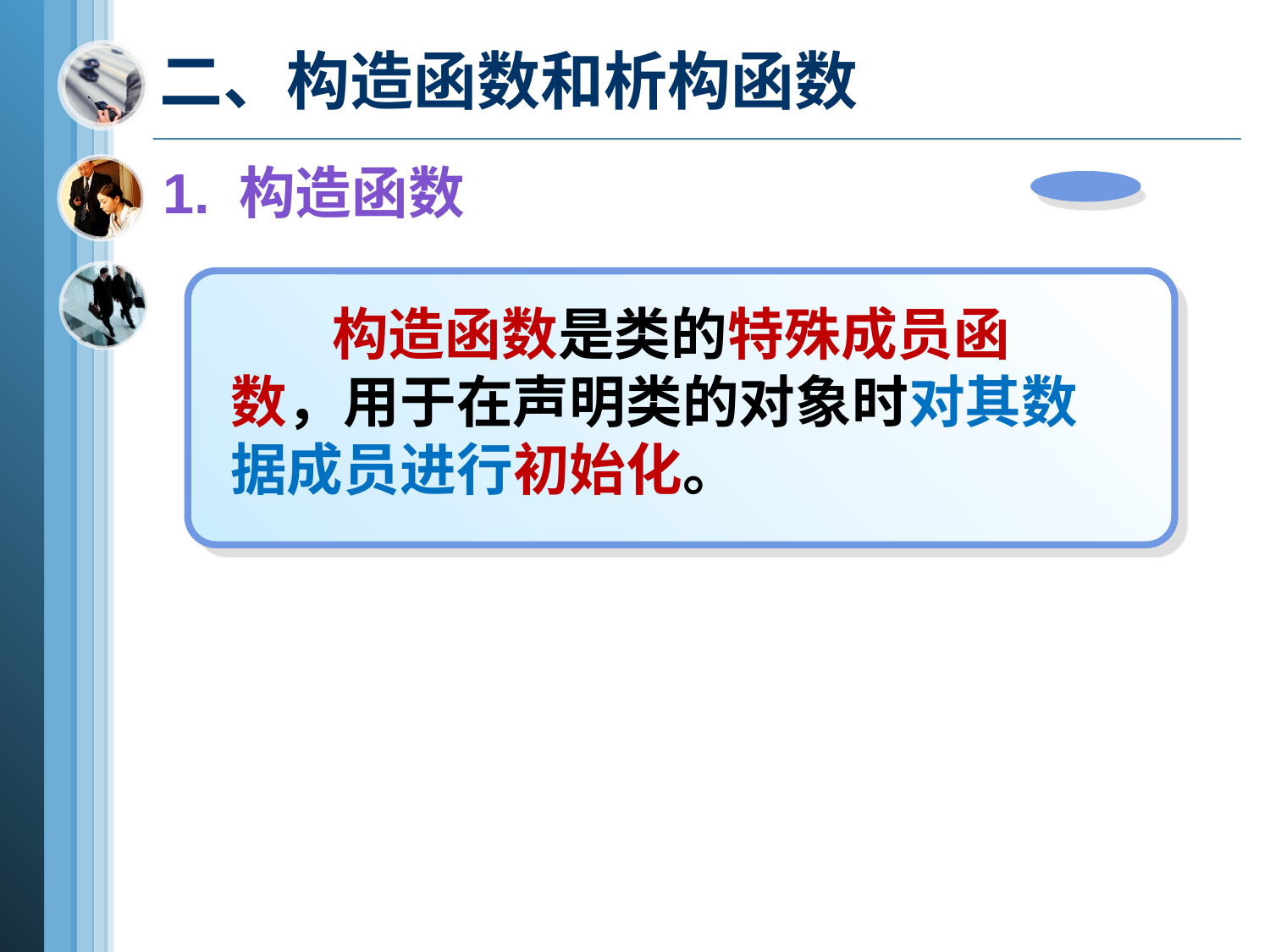

# 二、构造函数和析构函数
1. 构造函数

        构造函数是类的特殊成员函数，用于在声明类的对象时对其数据成员进行初始化。